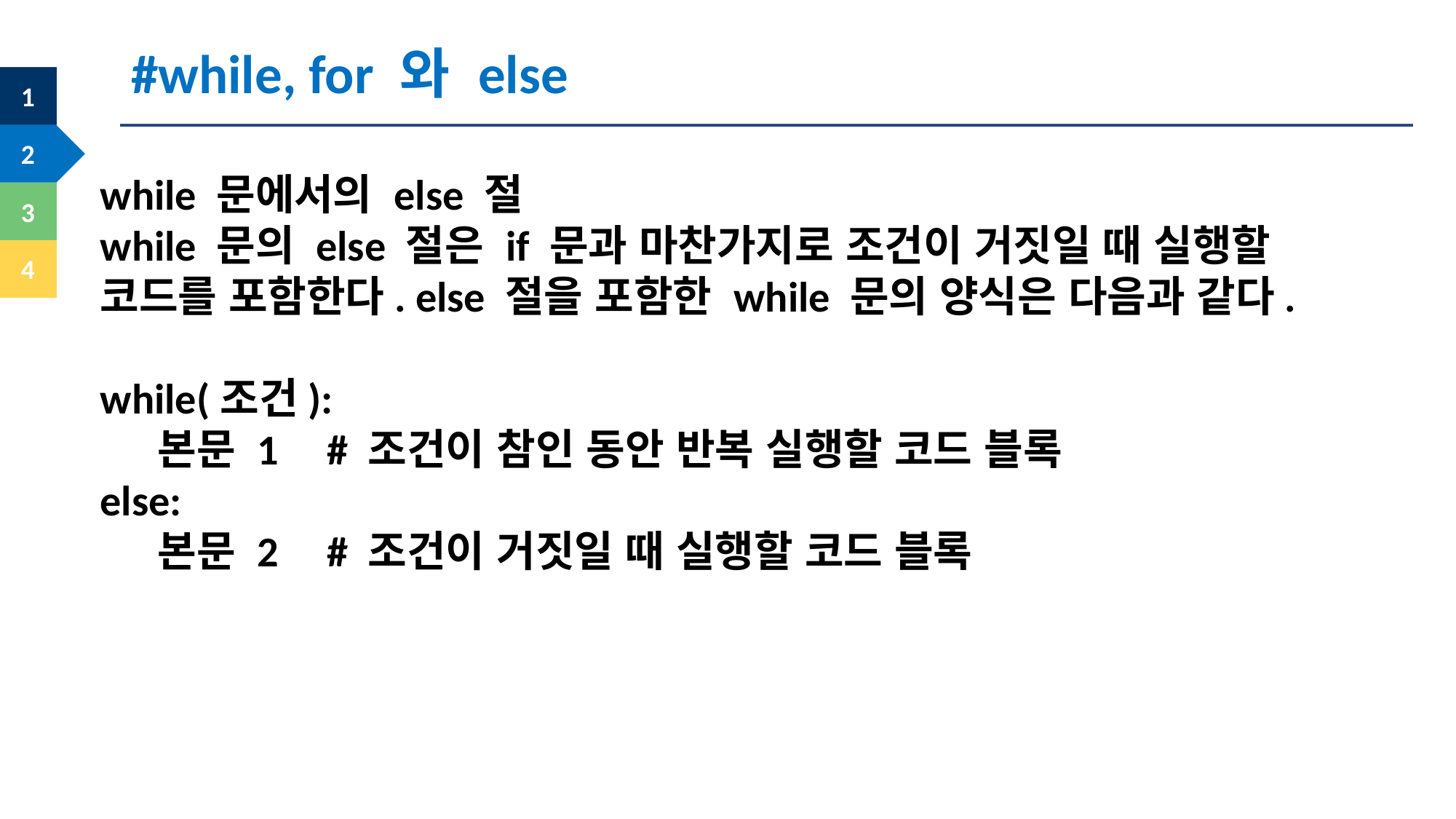

#while, for 와 else
while 문에서의 else 절
while 문의 else 절은 if 문과 마찬가지로 조건이 거짓일 때 실행할 코드를 포함한다. else 절을 포함한 while 문의 양식은 다음과 같다.

while(조건):
    본문 1     # 조건이 참인 동안 반복 실행할 코드 블록
else:
    본문 2     # 조건이 거짓일 때 실행할 코드 블록